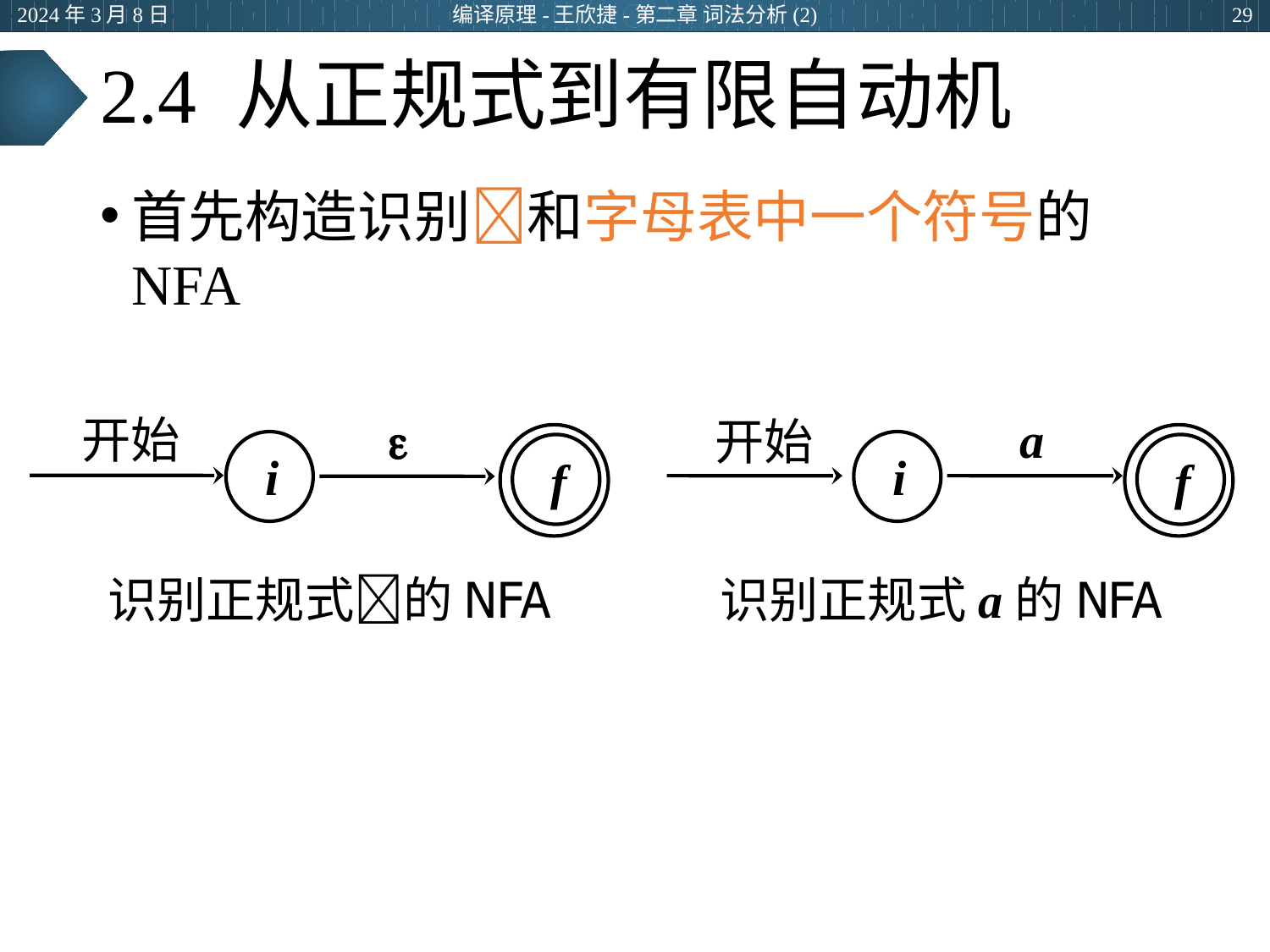

2024年3月8日
编译原理-王欣捷-第二章 词法分析(2)
29
# 2.4 从正规式到有限自动机
首先构造识别ε和字母表中一个符号的NFA
开始
开始
ε
a

f

f
i
i

识别正规式ε的NFA
识别正规式a的NFA